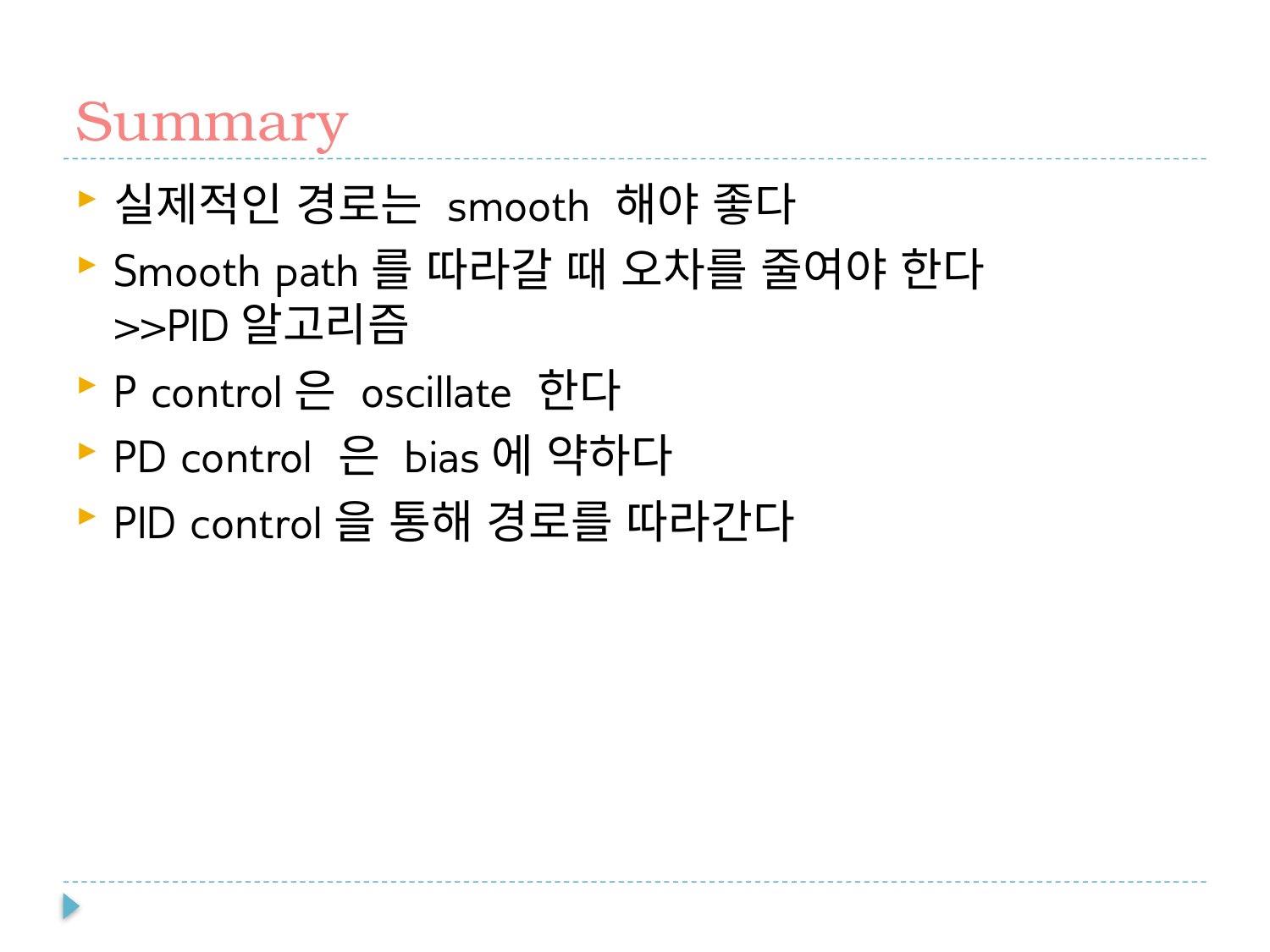

# Summary
실제적인 경로는 smooth 해야 좋다
Smooth path를 따라갈 때 오차를 줄여야 한다
>>PID알고리즘
P control은 oscillate 한다
PD control 은 bias에 약하다
PID control을 통해 경로를 따라간다